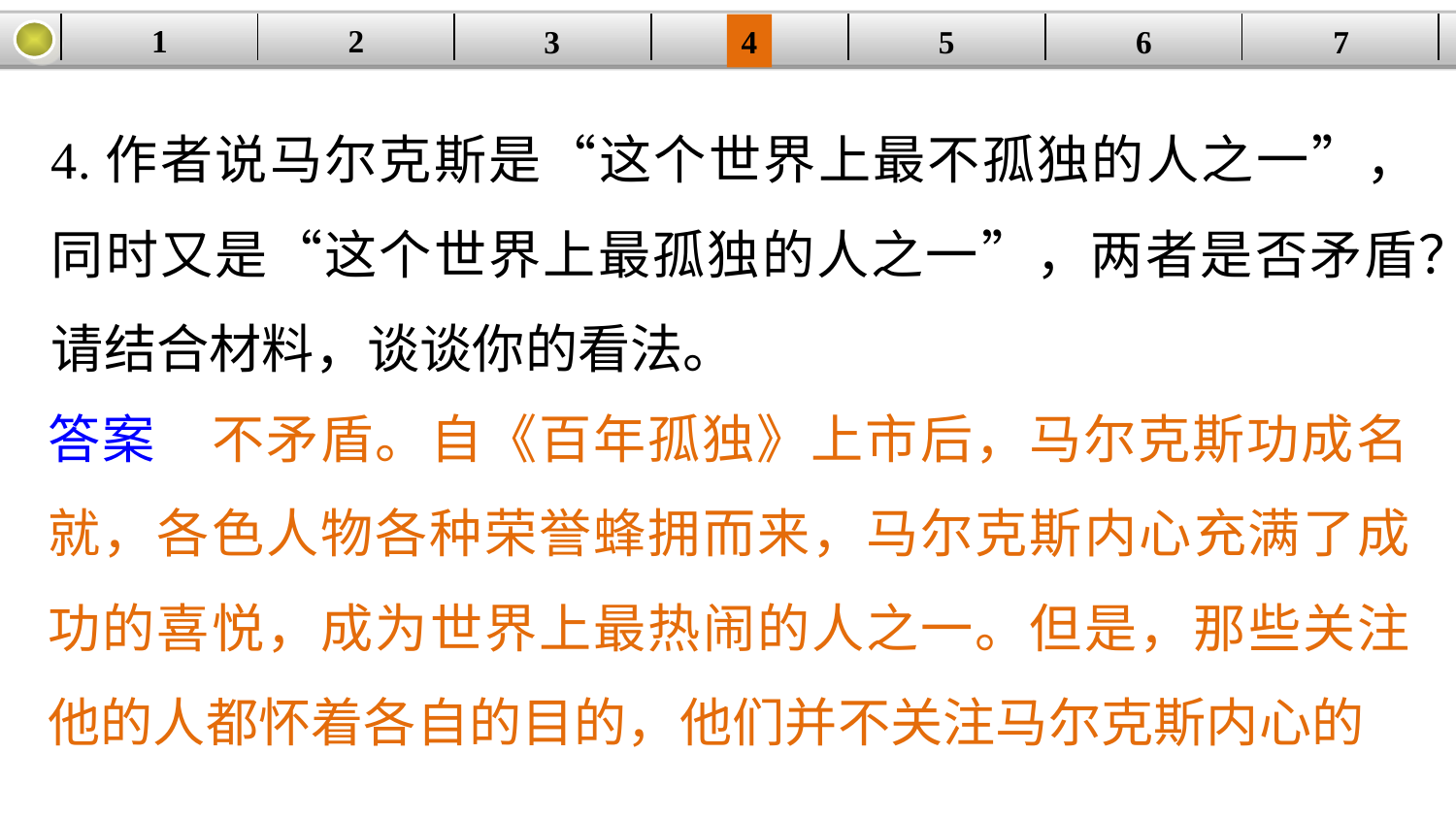

1
2
|  |  |  |  |  |  |  |
| --- | --- | --- | --- | --- | --- | --- |
3
4
5
6
7

4.作者说马尔克斯是“这个世界上最不孤独的人之一”，同时又是“这个世界上最孤独的人之一”，两者是否矛盾？请结合材料，谈谈你的看法。
答案　不矛盾。自《百年孤独》上市后，马尔克斯功成名就，各色人物各种荣誉蜂拥而来，马尔克斯内心充满了成功的喜悦，成为世界上最热闹的人之一。但是，那些关注他的人都怀着各自的目的，他们并不关注马尔克斯内心的